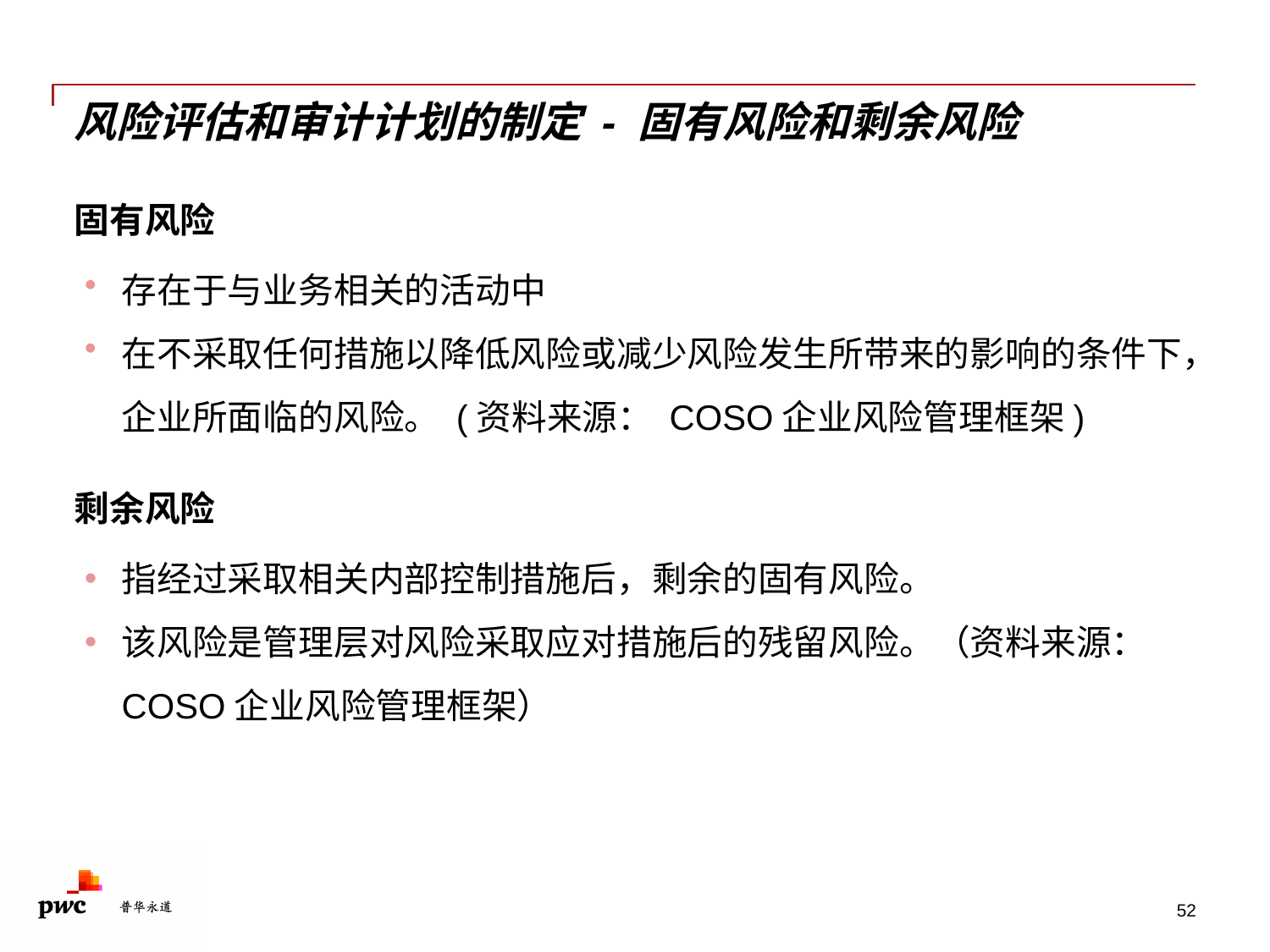

# 风险评估和审计计划的制定 - 固有风险和剩余风险
固有风险
存在于与业务相关的活动中
在不采取任何措施以降低风险或减少风险发生所带来的影响的条件下，企业所面临的风险。 (资料来源： COSO企业风险管理框架)

剩余风险
指经过采取相关内部控制措施后，剩余的固有风险。
该风险是管理层对风险采取应对措施后的残留风险。（资料来源：COSO企业风险管理框架）

52